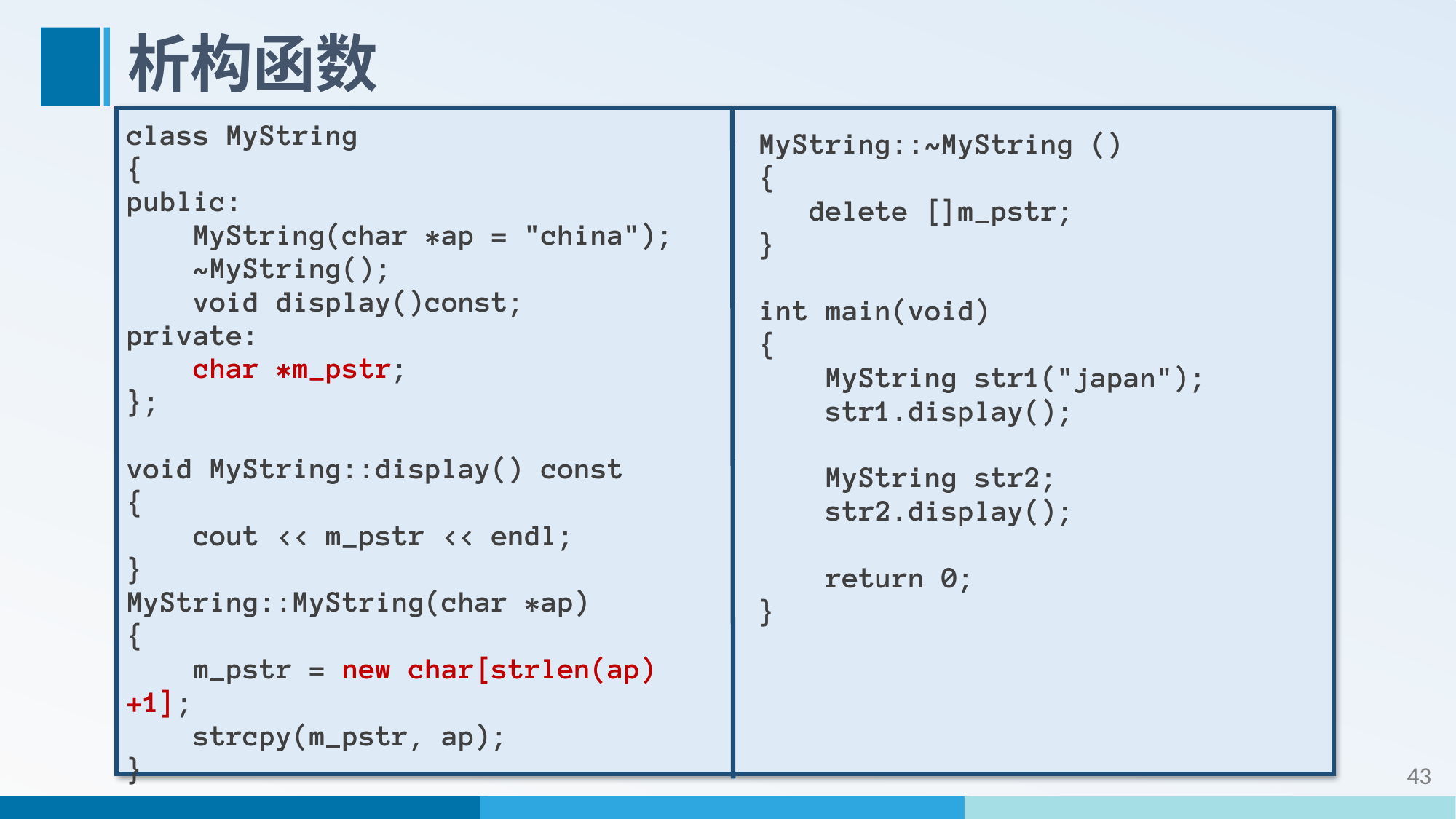

# 析构函数

class MyString
{
public:
    MyString(char *ap = "china");
    ~MyString();
    void display()const;
private:
    char *m_pstr;
};

void MyString::display() const
{
    cout << m_pstr << endl;
}
MyString::MyString(char *ap)
{
    m_pstr = new char[strlen(ap)+1];
    strcpy(m_pstr, ap);
}
MyString::~MyString ()
{
   delete []m_pstr;
}

int main(void)
{
    MyString str1("japan");
    str1.display();

    MyString str2;
    str2.display();

    return 0;
}